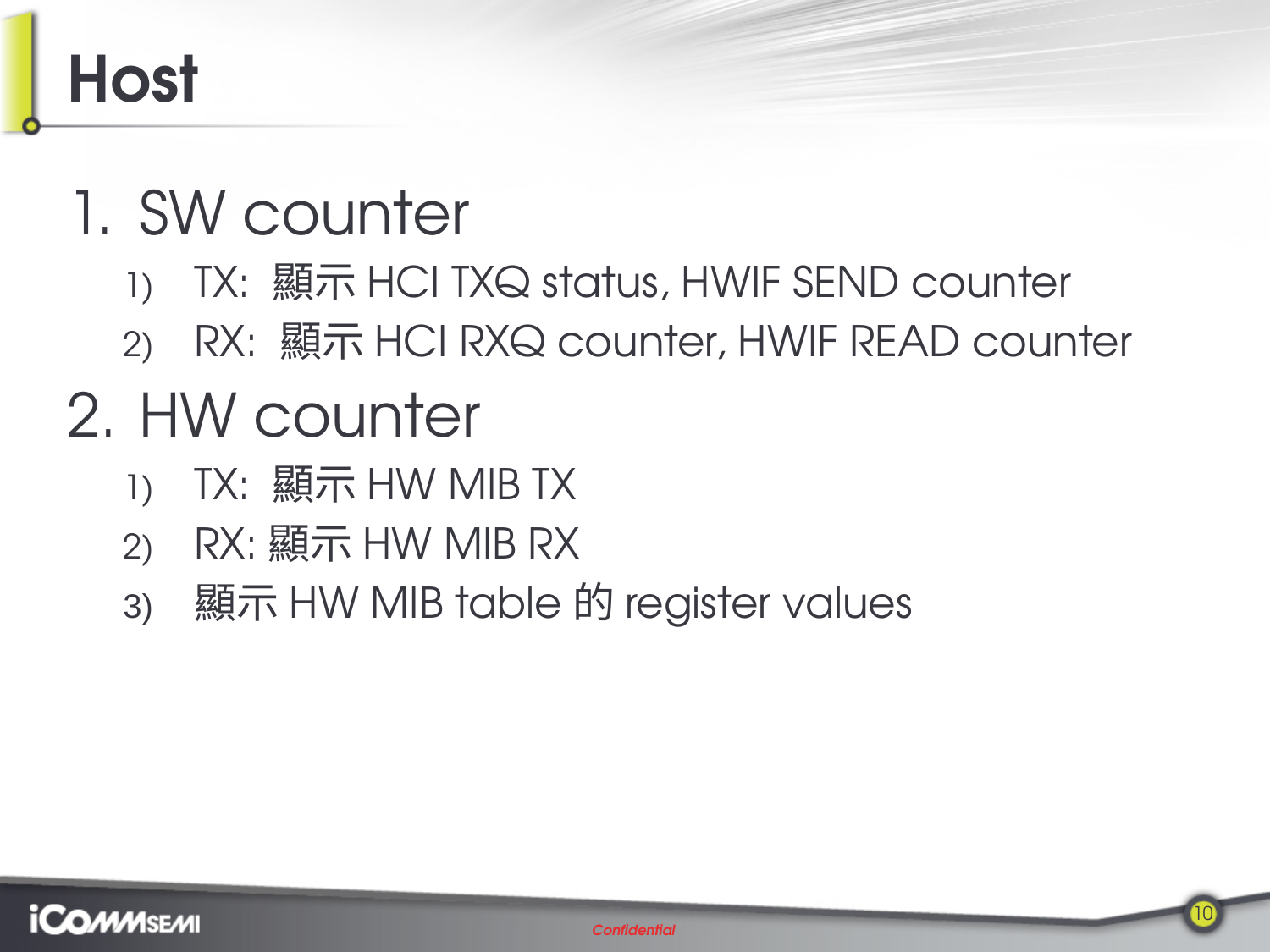

# Host
SW counter
TX: 顯示HCI TXQ status, HWIF SEND counter
RX: 顯示HCI RXQ counter, HWIF READ counter
HW counter
TX: 顯示HW MIB TX
RX:顯示HW MIB RX
顯示HW MIB table的register values